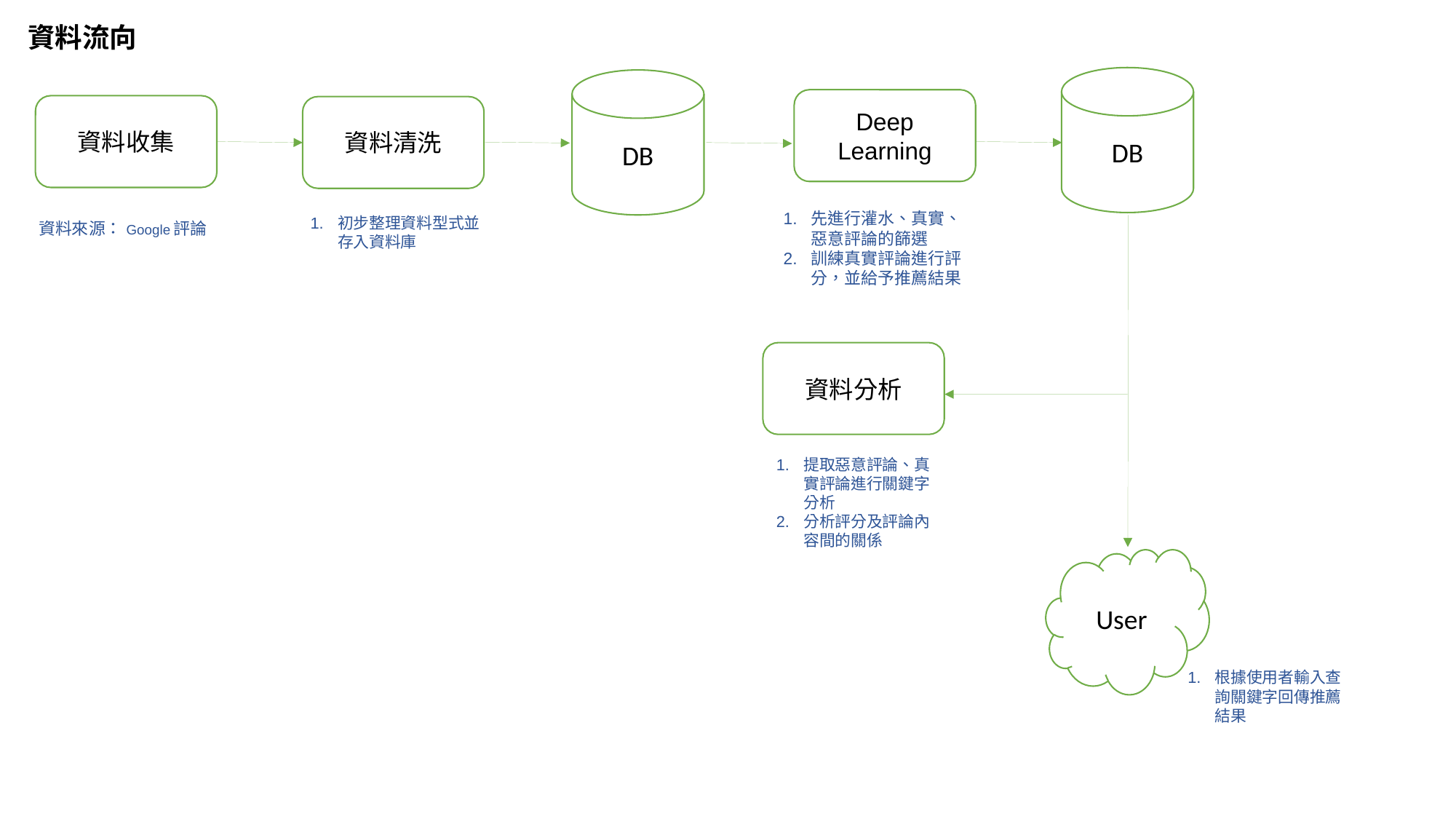

資料流向
DB
DB
Deep Learning
資料收集
資料清洗
先進行灌水、真實、惡意評論的篩選
訓練真實評論進行評分，並給予推薦結果
初步整理資料型式並存入資料庫
資料來源：Google評論
資料分析
提取惡意評論、真實評論進行關鍵字分析
分析評分及評論內容間的關係

User
根據使用者輸入查詢關鍵字回傳推薦結果